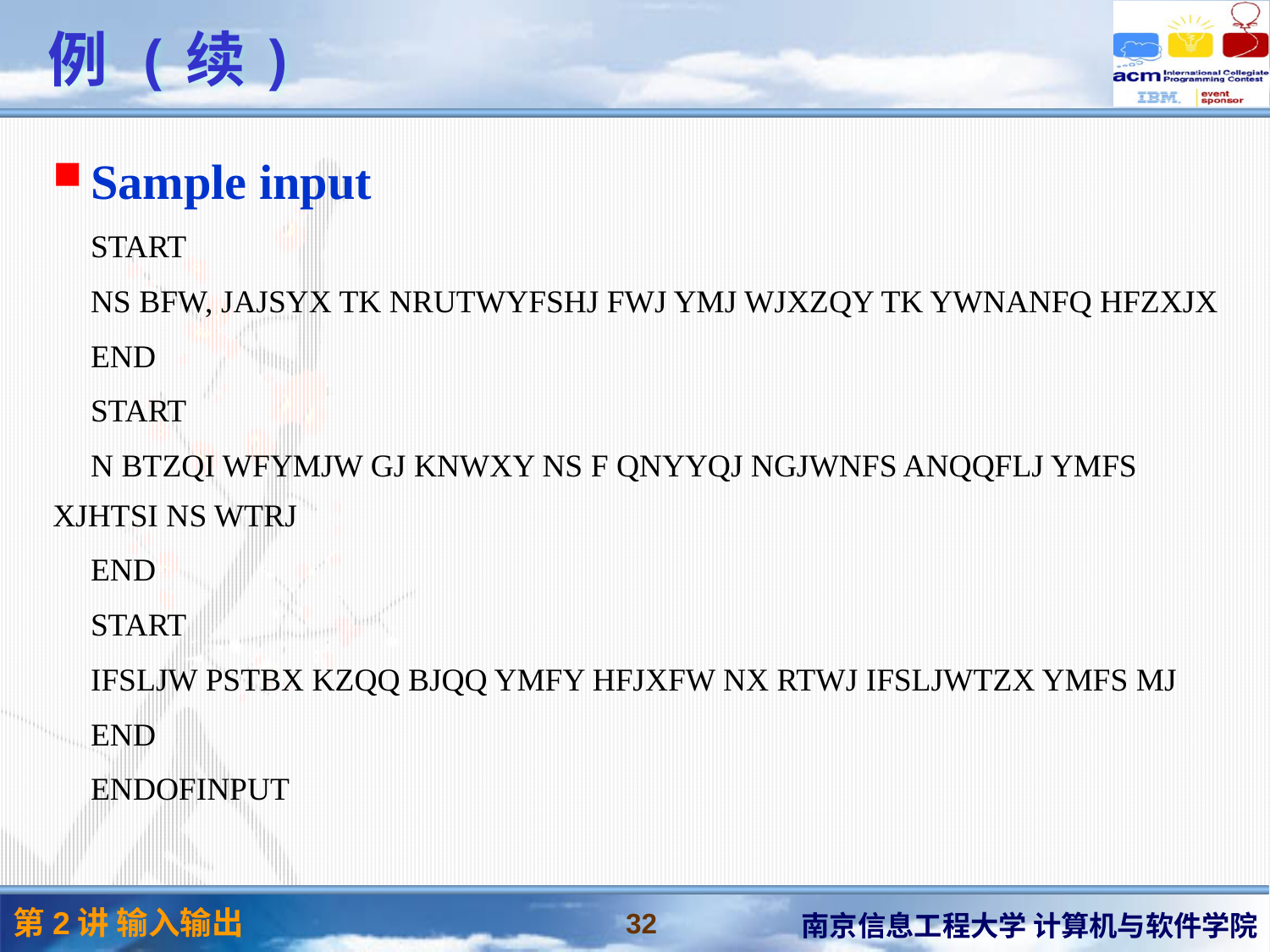

# 例 (续)
Sample input
START
NS BFW, JAJSYX TK NRUTWYFSHJ FWJ YMJ WJXZQY TK YWNANFQ HFZXJX
END
START
N BTZQI WFYMJW GJ KNWXY NS F QNYYQJ NGJWNFS ANQQFLJ YMFS XJHTSI NS WTRJ
END
START
IFSLJW PSTBX KZQQ BJQQ YMFY HFJXFW NX RTWJ IFSLJWTZX YMFS MJ
END
ENDOFINPUT